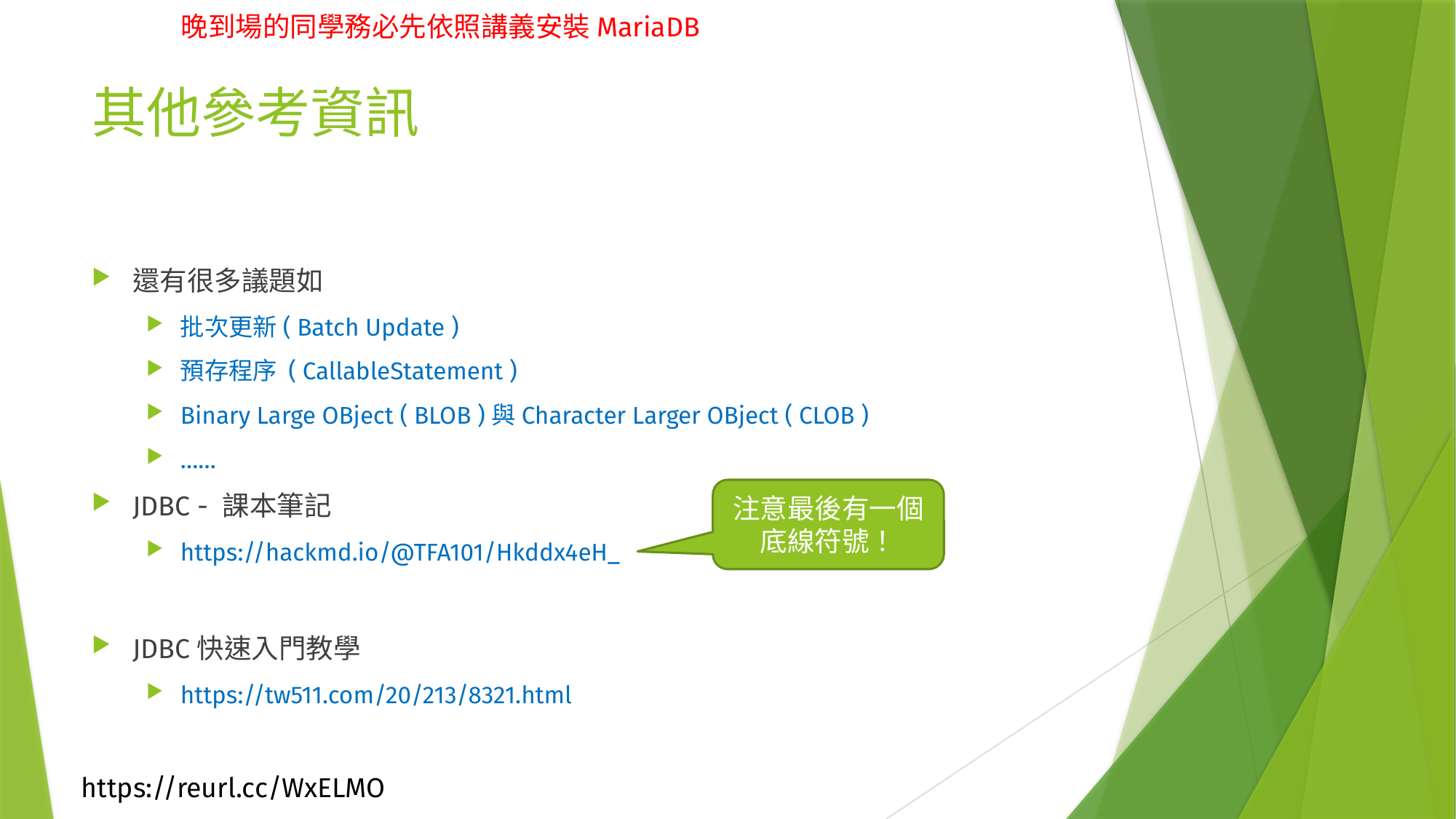

# 其他參考資訊
還有很多議題如
批次更新( Batch Update )
預存程序 ( CallableStatement )
Binary Large OBject ( BLOB )與Character Larger OBject ( CLOB )
……
JDBC - 課本筆記
https://hackmd.io/@TFA101/Hkddx4eH_

JDBC快速入門教學
https://tw511.com/20/213/8321.html

注意最後有一個底線符號！